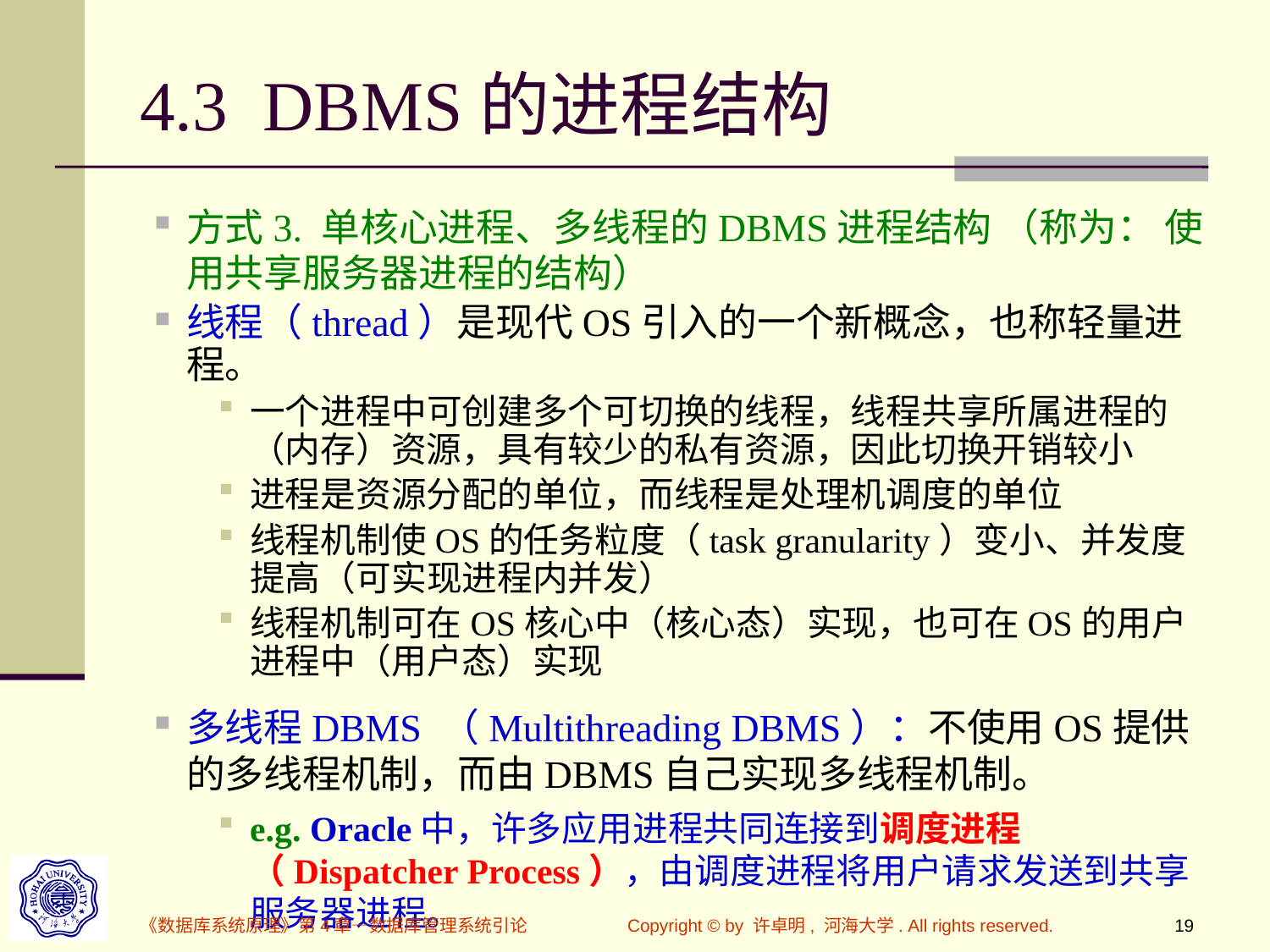

# 4.3  DBMS的进程结构
方式3. 单核心进程、多线程的DBMS进程结构 （称为： 使用共享服务器进程的结构）
线程（thread）是现代OS引入的一个新概念，也称轻量进程。
一个进程中可创建多个可切换的线程，线程共享所属进程的（内存）资源，具有较少的私有资源，因此切换开销较小
进程是资源分配的单位，而线程是处理机调度的单位
线程机制使OS的任务粒度（task granularity）变小、并发度提高（可实现进程内并发）
线程机制可在OS核心中（核心态）实现，也可在OS的用户进程中（用户态）实现
多线程DBMS （Multithreading DBMS）：不使用OS提供的多线程机制，而由DBMS自己实现多线程机制。
e.g. Oracle中，许多应用进程共同连接到调度进程（Dispatcher Process），由调度进程将用户请求发送到共享服务器进程。
《数据库系统原理》第4章—数据库管理系统引论
Copyright © by 许卓明, 河海大学. All rights reserved.
19